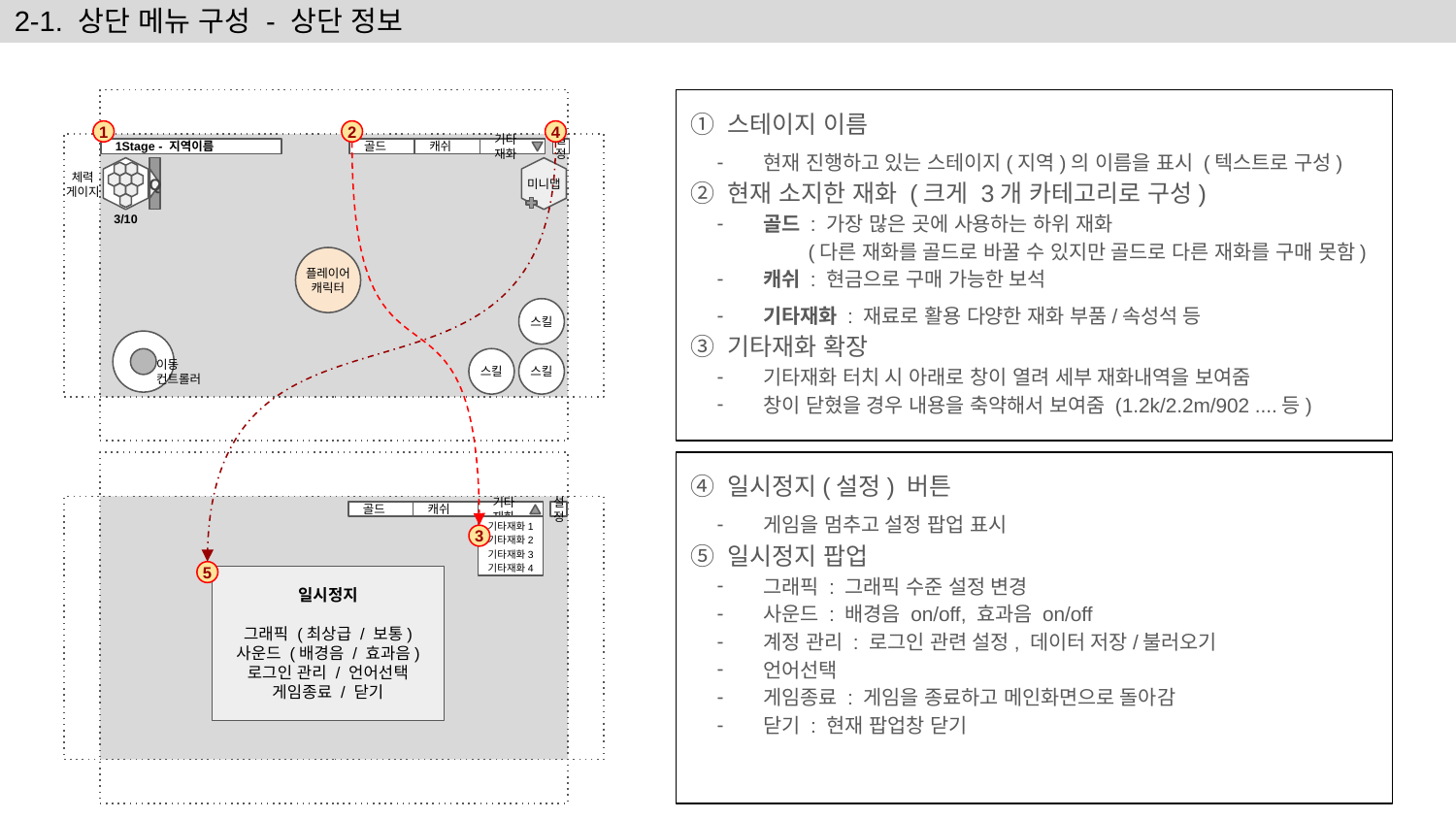

# 2-1. 상단 메뉴 구성 - 상단 정보
① 스테이지 이름
현재 진행하고 있는 스테이지(지역)의 이름을 표시 (텍스트로 구성)
② 현재 소지한 재화 (크게 3개 카테고리로 구성)
골드 : 가장 많은 곳에 사용하는 하위 재화
        (다른 재화를 골드로 바꿀 수 있지만 골드로 다른 재화를 구매 못함)
캐쉬 : 현금으로 구매 가능한 보석
기타재화 : 재료로 활용 다양한 재화 부품/속성석 등
③ 기타재화 확장
기타재화 터치 시 아래로 창이 열려 세부 재화내역을 보여줌
창이 닫혔을 경우 내용을 축약해서 보여줌 (1.2k/2.2m/902 ....등)
1
2
4
골드
캐쉬
기타
재화
설정
1Stage - 지역이름

미니맵
체력
게이지

Q

3/10
플레이어 캐릭터
스킬

스킬
스킬
이동
컨트롤러
④ 일시정지(설정) 버튼
게임을 멈추고 설정 팝업 표시
⑤ 일시정지 팝업
그래픽 : 그래픽 수준 설정 변경
사운드 : 배경음 on/off, 효과음 on/off
계정 관리 : 로그인 관련 설정, 데이터 저장/불러오기
언어선택
게임종료 : 게임을 종료하고 메인화면으로 돌아감
닫기 : 현재 팝업창 닫기
골드
캐쉬
기타
재화
설정

기타재화1
기타재화2
기타재화3
기타재화4
3
5
일시정지

그래픽 (최상급 / 보통)
사운드 (배경음 / 효과음)
로그인 관리 / 언어선택
게임종료 / 닫기